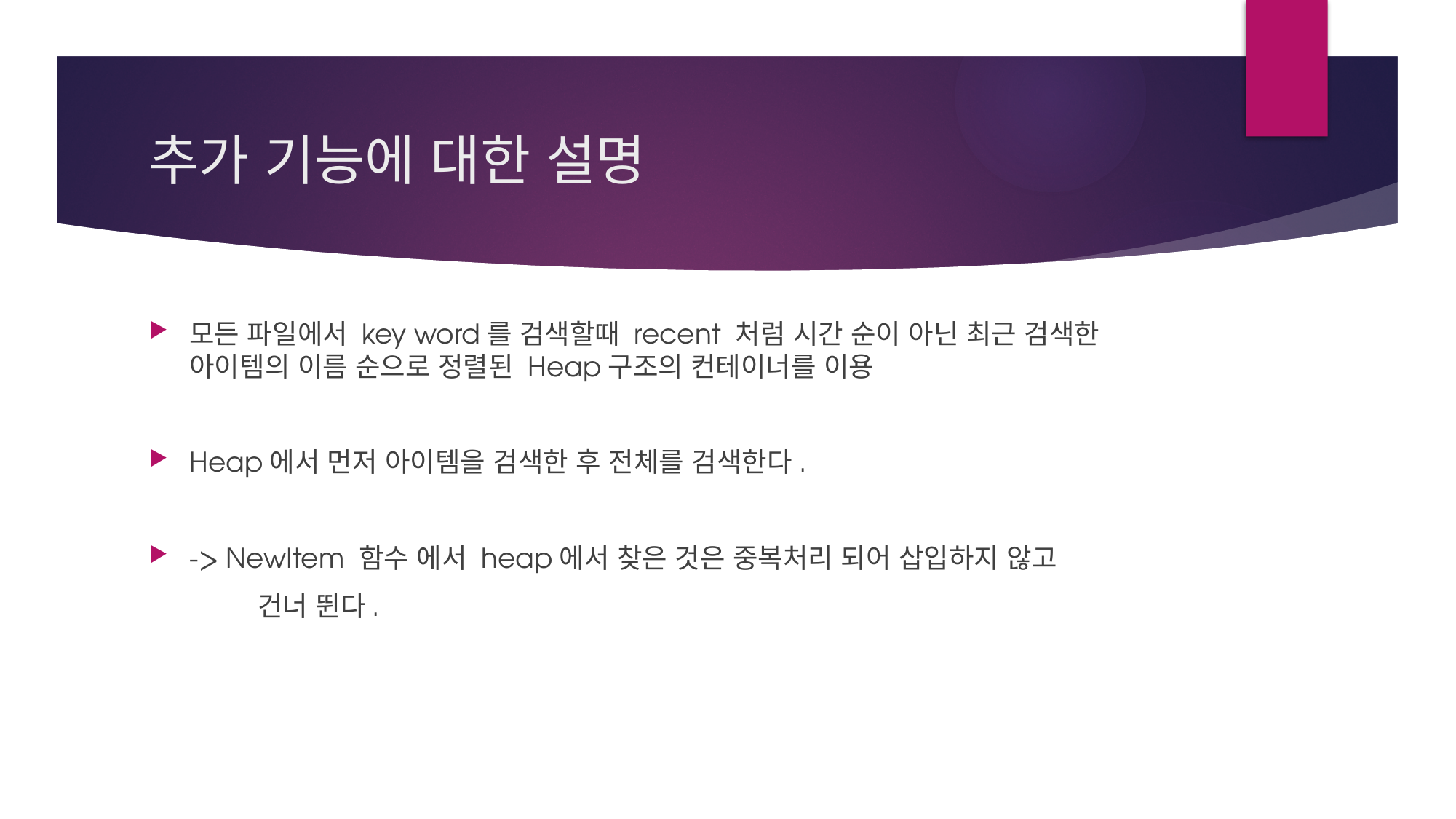

# 추가 기능에 대한 설명
모든 파일에서 key word를 검색할때 recent 처럼 시간 순이 아닌 최근 검색한 아이템의 이름 순으로 정렬된 Heap구조의 컨테이너를 이용

Heap에서 먼저 아이템을 검색한 후 전체를 검색한다.

-> NewItem 함수 에서 heap에서 찾은 것은 중복처리 되어 삽입하지 않고
	건너 뛴다.